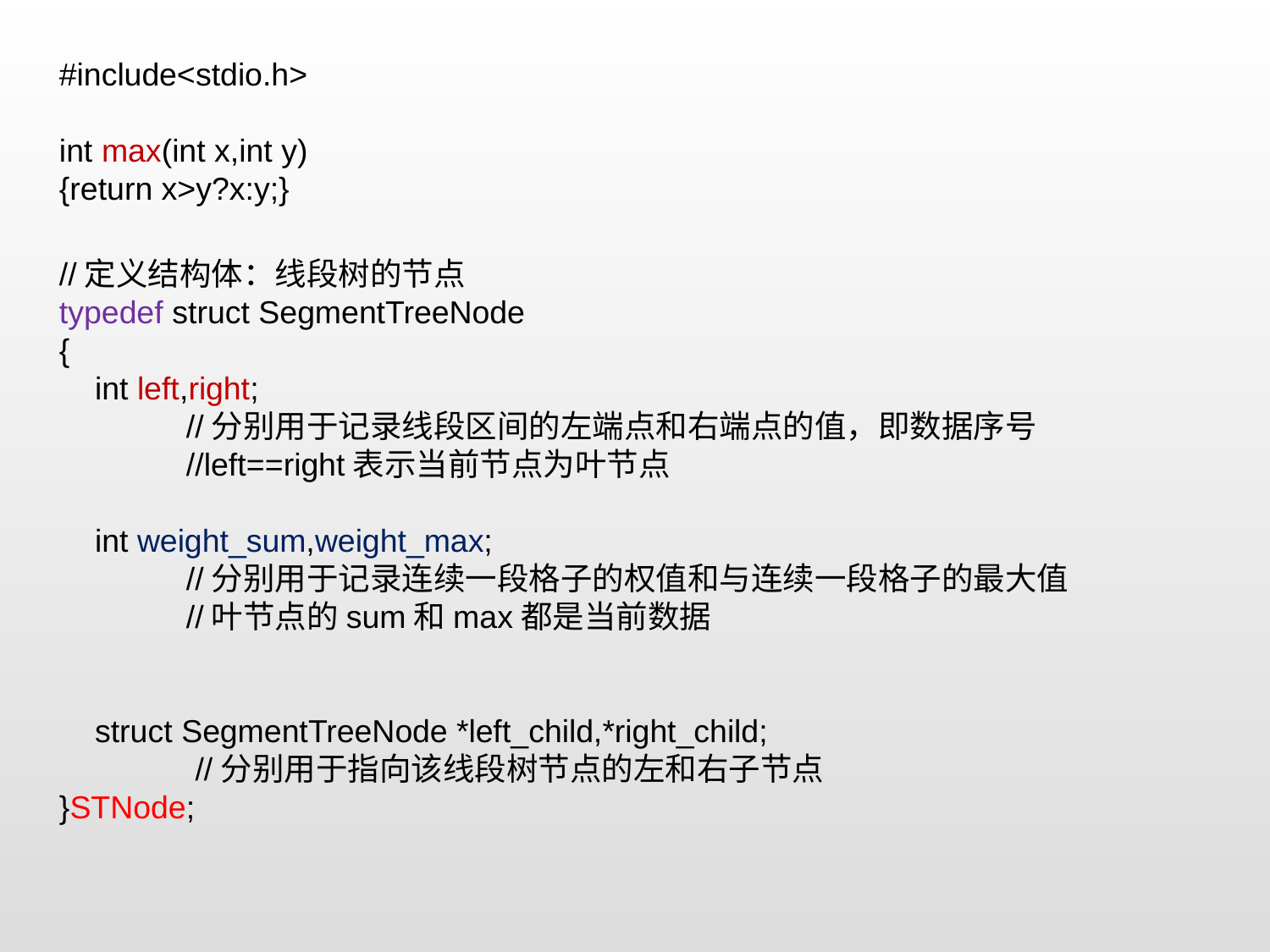

#include<stdio.h>

int max(int x,int y)
{return x>y?x:y;}
//定义结构体：线段树的节点
typedef struct SegmentTreeNode
{
    int left,right;
	//分别用于记录线段区间的左端点和右端点的值，即数据序号
	//left==right表示当前节点为叶节点

    int weight_sum,weight_max;
	//分别用于记录连续一段格子的权值和与连续一段格子的最大值
	//叶节点的sum和max都是当前数据

    struct SegmentTreeNode *left_child,*right_child;
	 //分别用于指向该线段树节点的左和右子节点
}STNode;